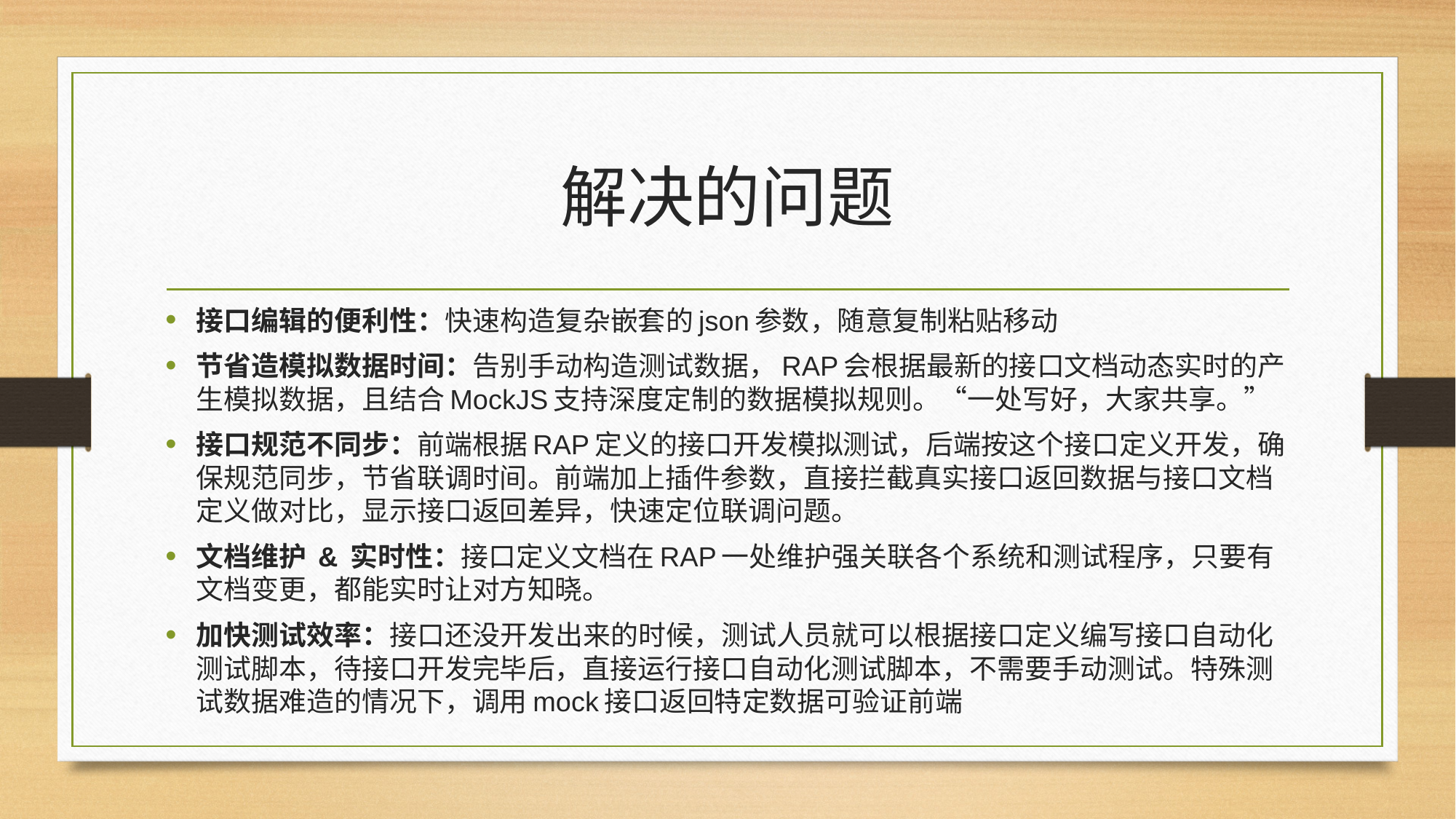

# 解决的问题
接口编辑的便利性：快速构造复杂嵌套的json参数，随意复制粘贴移动
节省造模拟数据时间：告别手动构造测试数据，RAP会根据最新的接口文档动态实时的产生模拟数据，且结合MockJS支持深度定制的数据模拟规则。“一处写好，大家共享。”
接口规范不同步：前端根据RAP定义的接口开发模拟测试，后端按这个接口定义开发，确保规范同步，节省联调时间。前端加上插件参数，直接拦截真实接口返回数据与接口文档定义做对比，显示接口返回差异，快速定位联调问题。
文档维护 & 实时性：接口定义文档在RAP一处维护强关联各个系统和测试程序，只要有文档变更，都能实时让对方知晓。
加快测试效率：接口还没开发出来的时候，测试人员就可以根据接口定义编写接口自动化测试脚本，待接口开发完毕后，直接运行接口自动化测试脚本，不需要手动测试。特殊测试数据难造的情况下，调用mock接口返回特定数据可验证前端